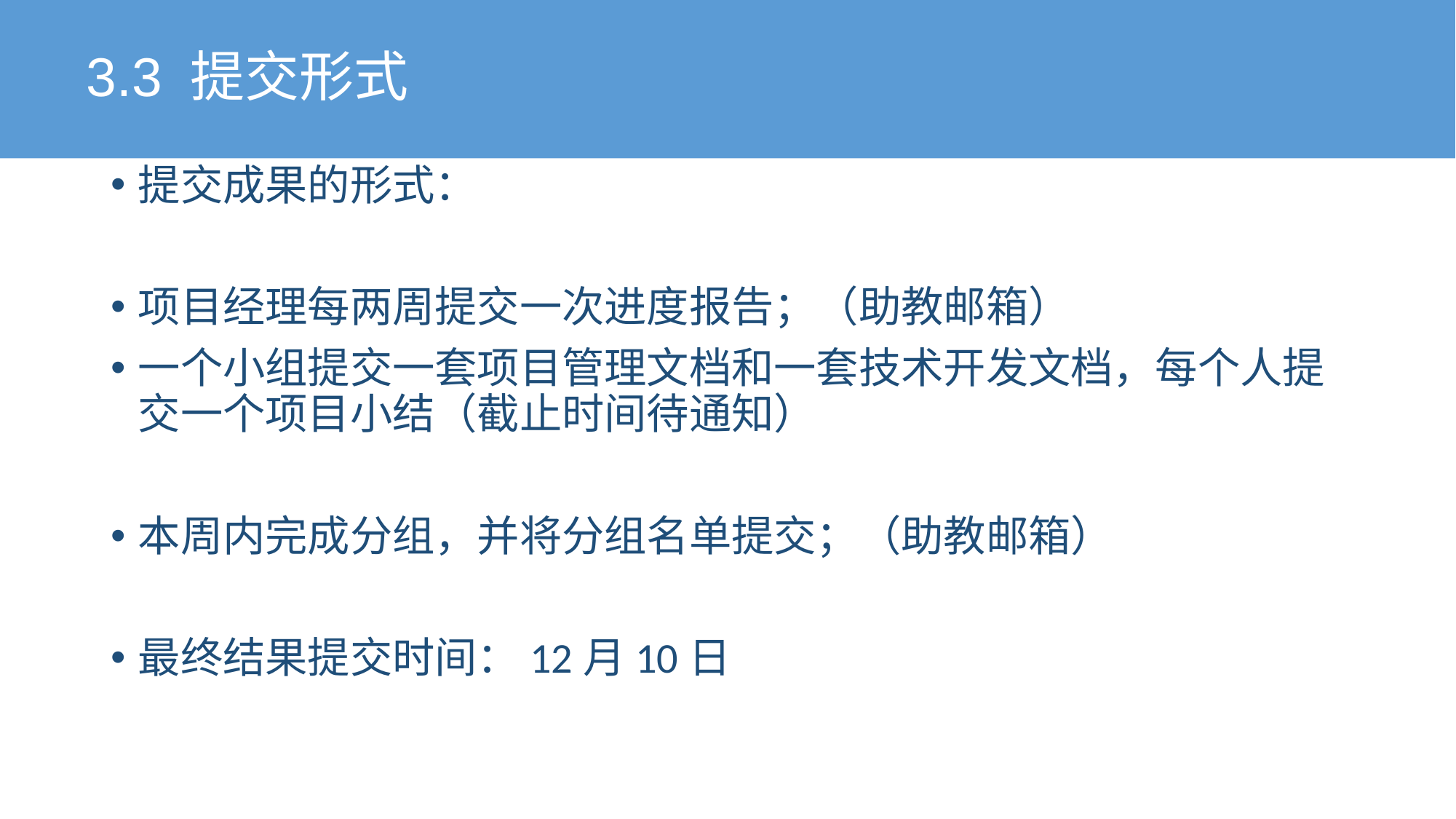

# 3.3 提交形式
提交成果的形式：

项目经理每两周提交一次进度报告；（助教邮箱）
一个小组提交一套项目管理文档和一套技术开发文档，每个人提交一个项目小结（截止时间待通知）

本周内完成分组，并将分组名单提交；（助教邮箱）

最终结果提交时间：12月10日